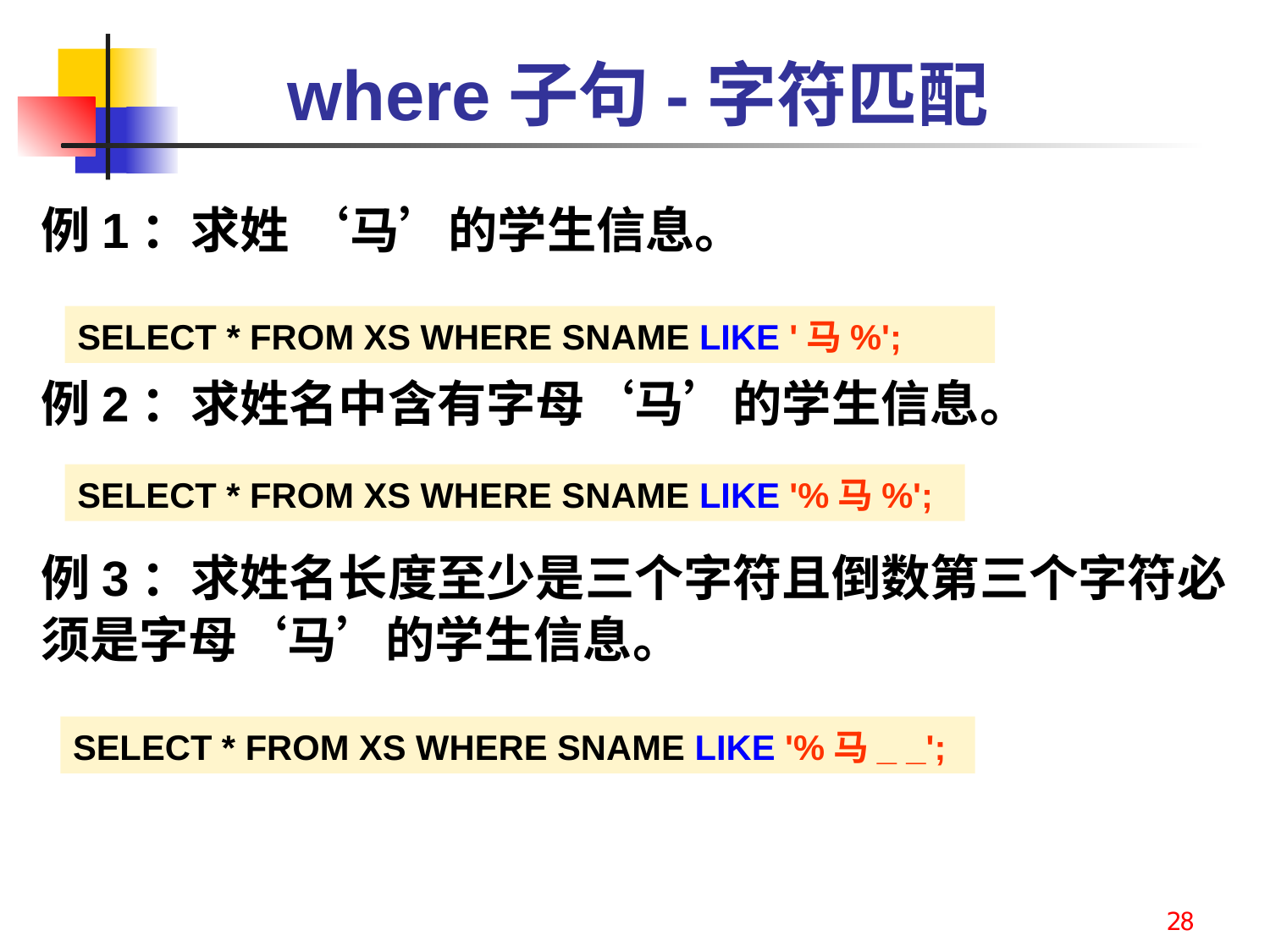

where子句-字符匹配
例1：求姓 ‘马’的学生信息。

例2：求姓名中含有字母‘马’的学生信息。

例3：求姓名长度至少是三个字符且倒数第三个字符必须是字母‘马’的学生信息。

SELECT * FROM XS WHERE SNAME LIKE '马%';
SELECT * FROM XS WHERE SNAME LIKE '%马%';
SELECT * FROM XS WHERE SNAME LIKE '%马_ _';
28